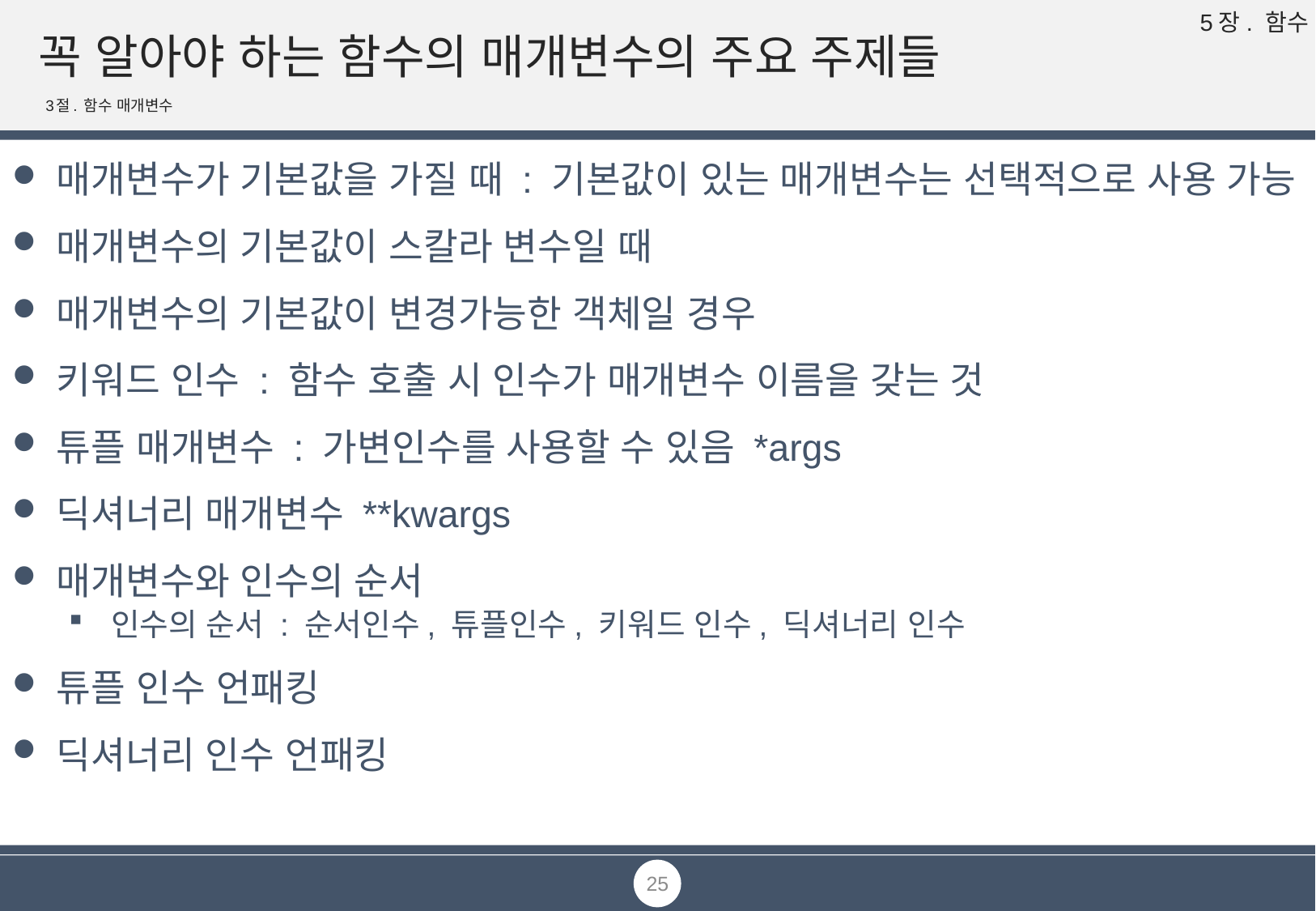

# 꼭 알아야 하는 함수의 매개변수의 주요 주제들
3절. 함수 매개변수
매개변수가 기본값을 가질 때 : 기본값이 있는 매개변수는 선택적으로 사용 가능
매개변수의 기본값이 스칼라 변수일 때
매개변수의 기본값이 변경가능한 객체일 경우
키워드 인수 : 함수 호출 시 인수가 매개변수 이름을 갖는 것
튜플 매개변수 : 가변인수를 사용할 수 있음 *args
딕셔너리 매개변수 **kwargs
매개변수와 인수의 순서
인수의 순서 : 순서인수, 튜플인수, 키워드 인수, 딕셔너리 인수
튜플 인수 언패킹
딕셔너리 인수 언패킹
25